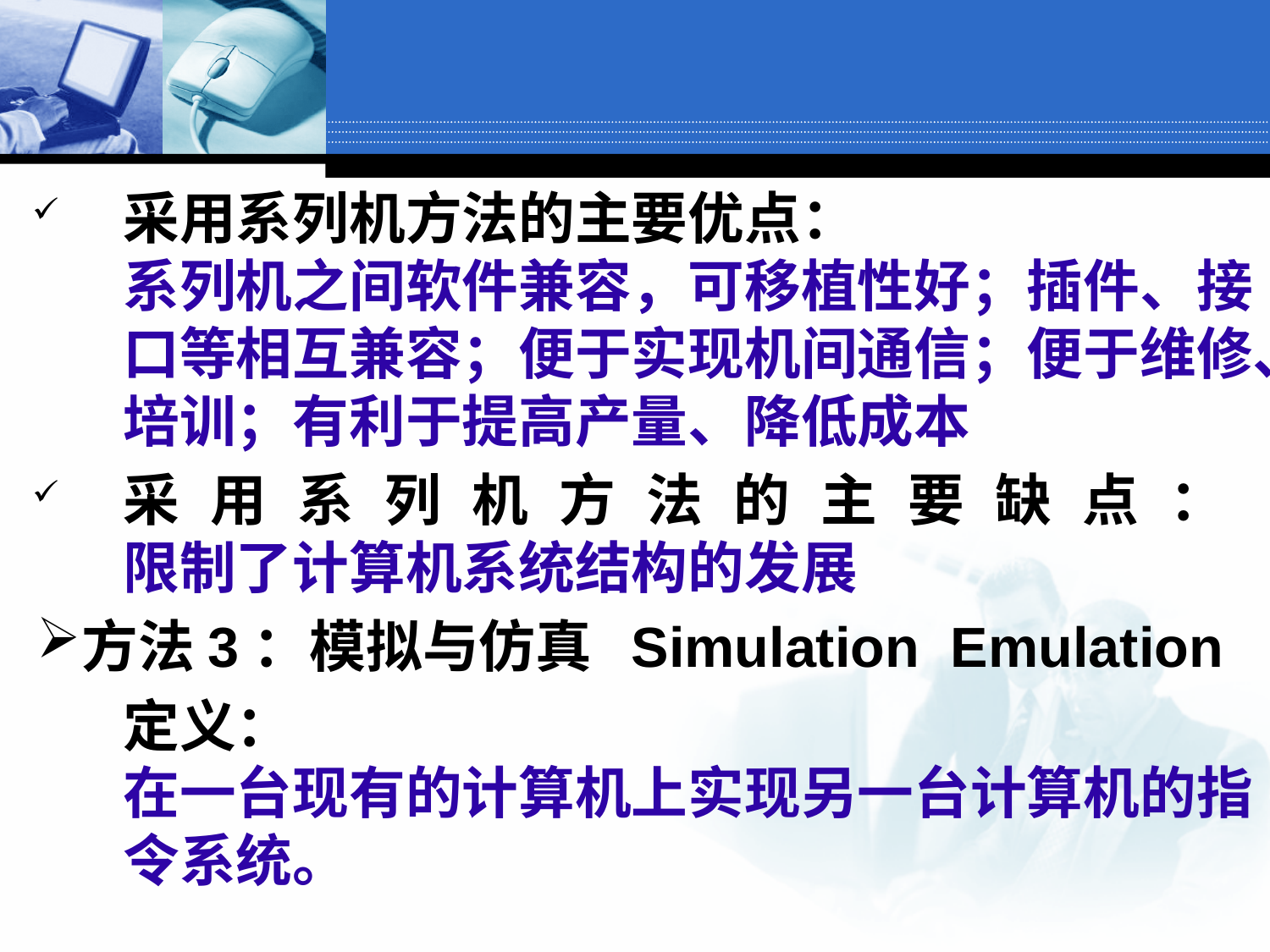

采用系列机方法的主要优点：
系列机之间软件兼容，可移植性好；插件、接口等相互兼容；便于实现机间通信；便于维修、培训；有利于提高产量、降低成本
采用系列机方法的主要缺点：
限制了计算机系统结构的发展
方法3：模拟与仿真  Simulation  Emulation
      定义：
在一台现有的计算机上实现另一台计算机的指令系统。